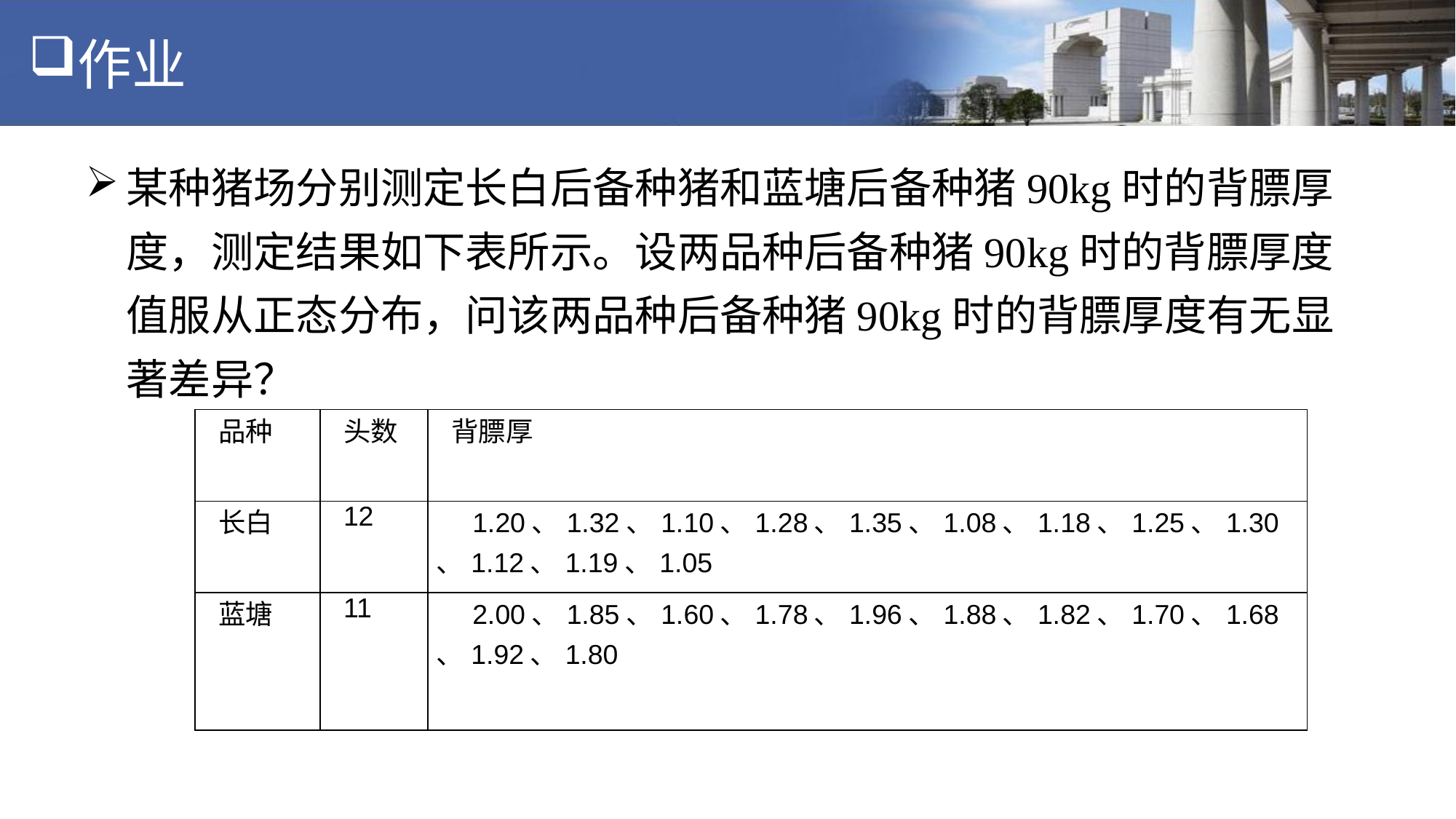

# 作业
某种猪场分别测定长白后备种猪和蓝塘后备种猪90kg时的背膘厚度，测定结果如下表所示。设两品种后备种猪90kg时的背膘厚度值服从正态分布，问该两品种后备种猪90kg时的背膘厚度有无显著差异？
| 品种 | 头数 | 背膘厚 |
| --- | --- | --- |
| 长白 | 12 | 1.20、1.32、1.10、1.28、1.35、1.08、1.18、1.25、1.30、1.12、1.19、1.05 |
| 蓝塘 | 11 | 2.00、1.85、1.60、1.78、1.96、1.88、1.82、1.70、1.68、1.92、1.80 |